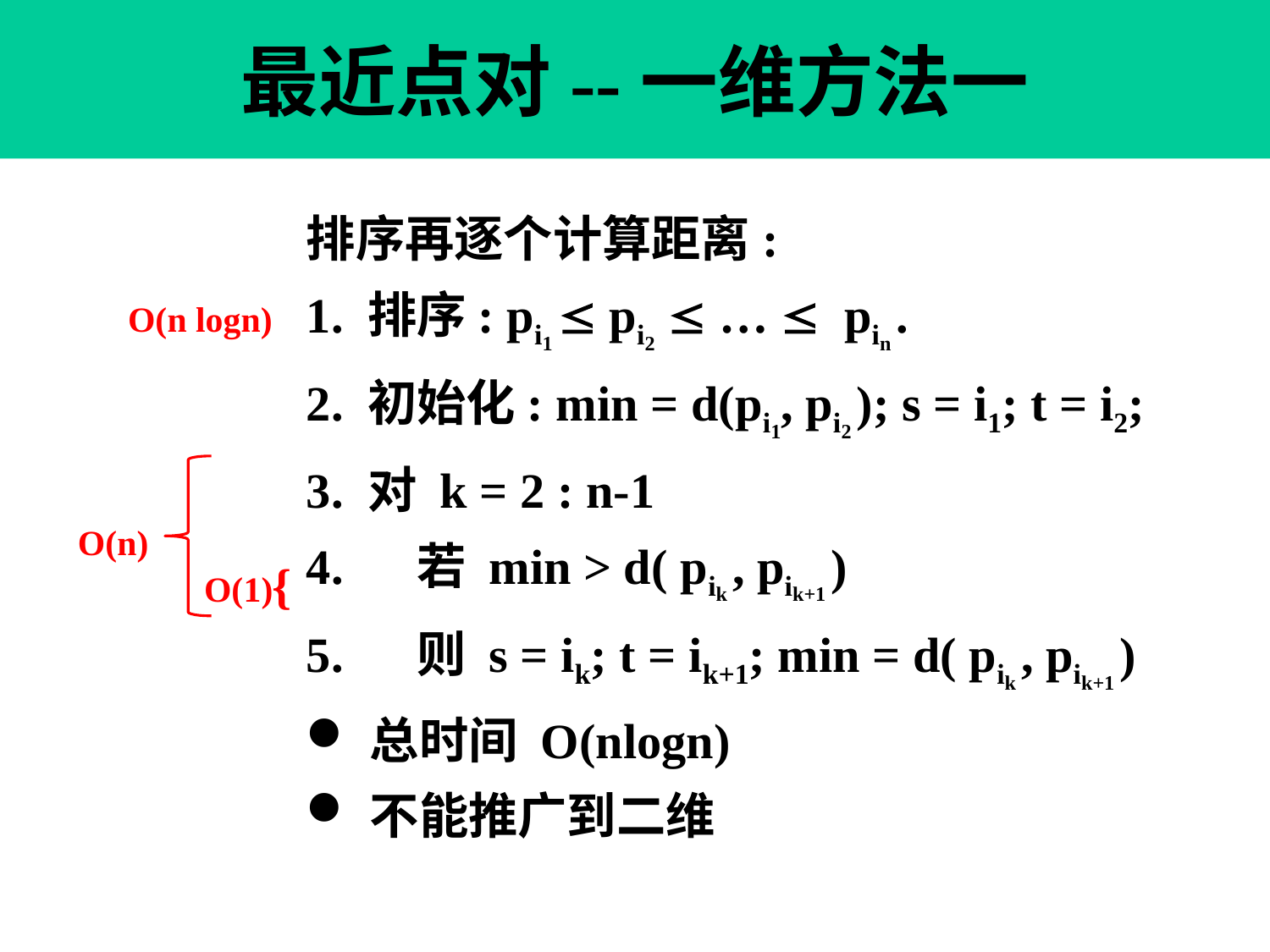

最近点对--一维方法一
排序再逐个计算距离:
1. 排序: pi1 ≤ pi2 ≤ … ≤  pin .
2. 初始化: min = d(pi1, pi2 ); s = i1; t = i2;
3. 对 k = 2 : n-1
4.     若 min > d( pik , pik+1 )
5.     则 s = ik; t = ik+1; min = d( pik , pik+1 )
总时间 O(nlogn)
不能推广到二维
O(n logn)

O(n)
{
O(1)